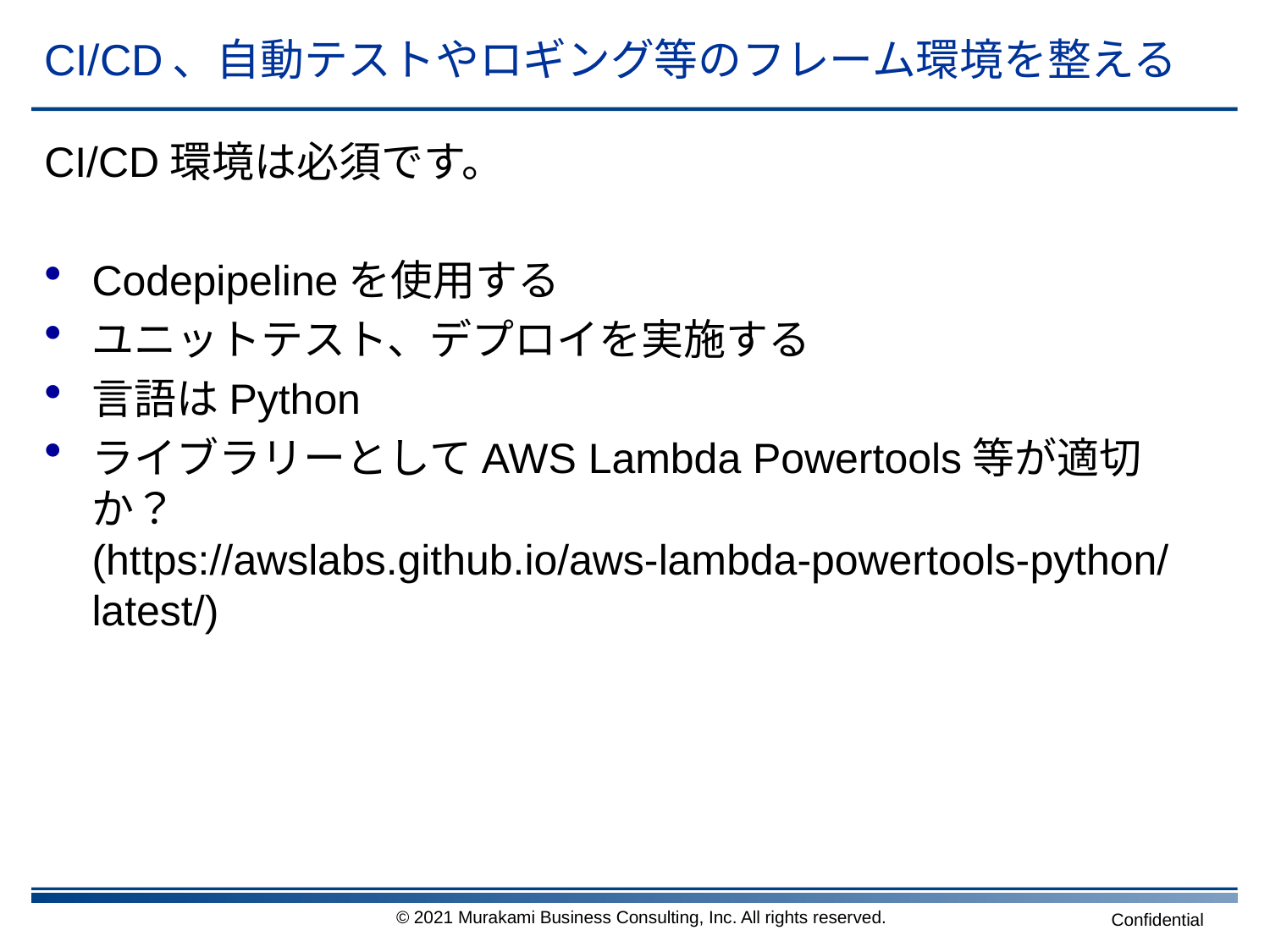

# CI/CD、自動テストやロギング等のフレーム環境を整える
CI/CD環境は必須です。

Codepipelineを使用する
ユニットテスト、デプロイを実施する
言語はPython
ライブラリーとしてAWS Lambda Powertools等が適切か？
(https://awslabs.github.io/aws-lambda-powertools-python/latest/)